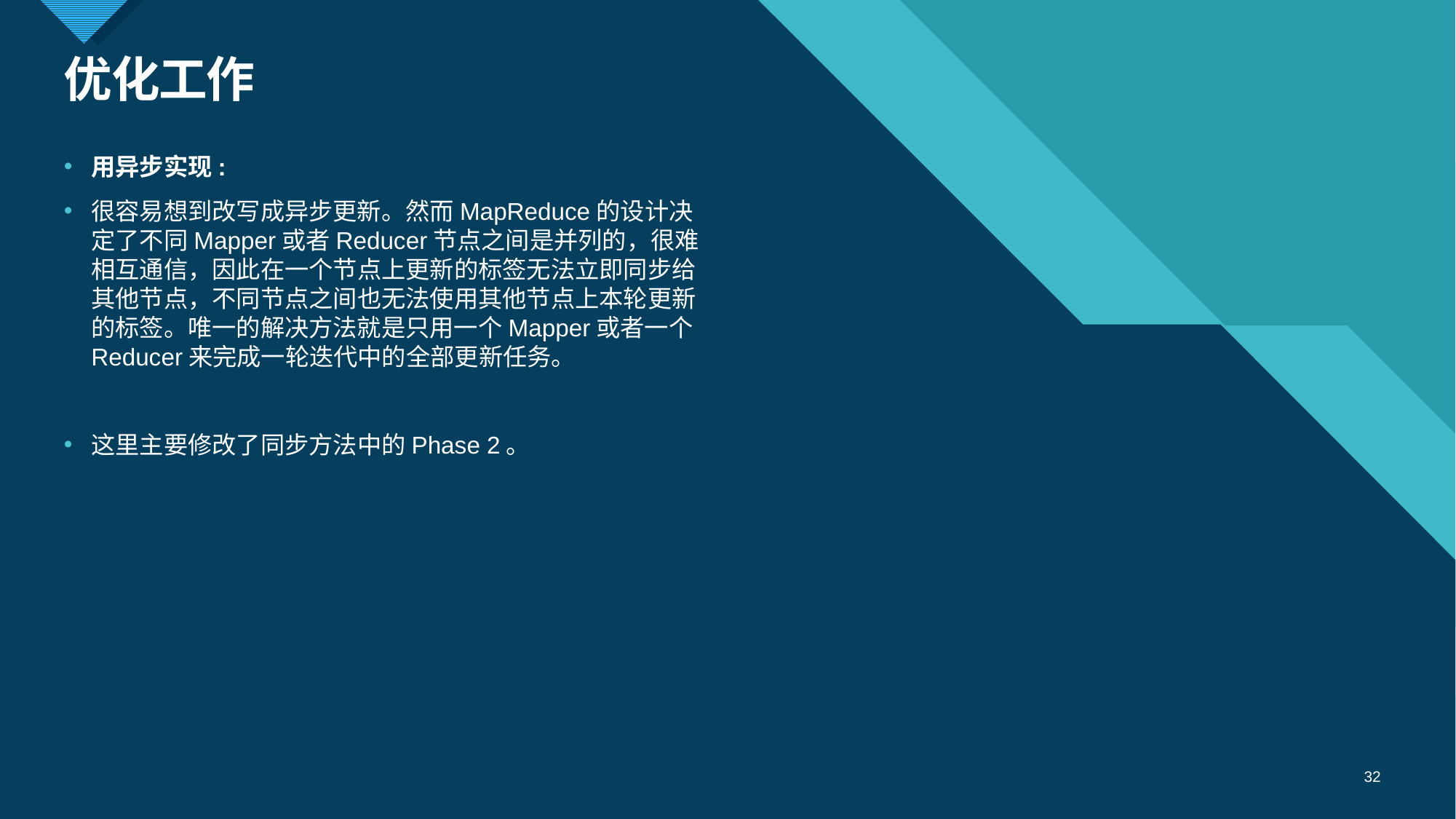

# 优化工作
用异步实现:
很容易想到改写成异步更新。然而MapReduce的设计决定了不同Mapper或者Reducer节点之间是并列的，很难相互通信，因此在一个节点上更新的标签无法立即同步给其他节点，不同节点之间也无法使用其他节点上本轮更新的标签。唯一的解决方法就是只用一个Mapper或者一个Reducer来完成一轮迭代中的全部更新任务。

这里主要修改了同步方法中的Phase 2。
32